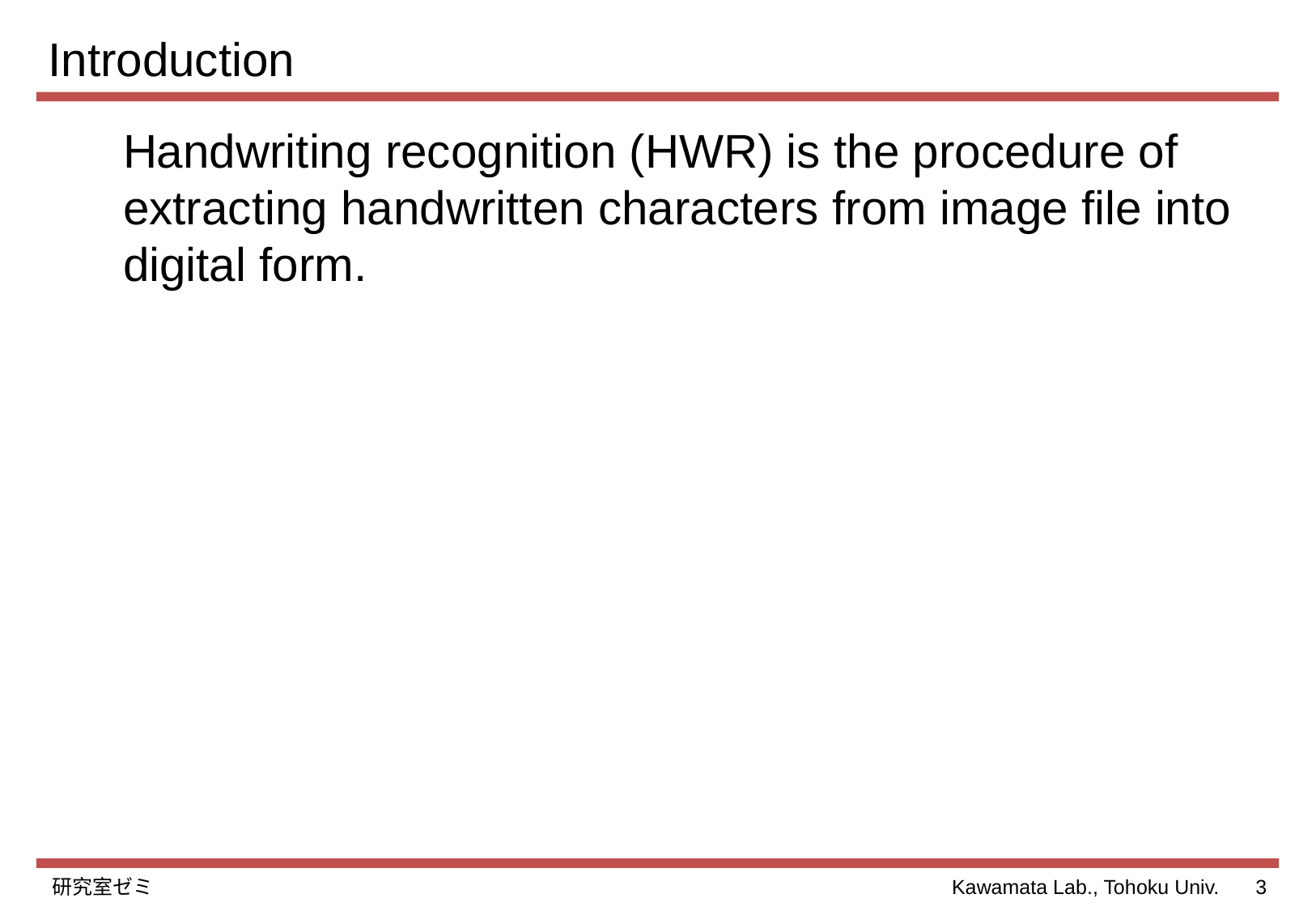

Introduction
Handwriting recognition (HWR) is the procedure of extracting handwritten characters from image file into digital form.
研究室ゼミ
3